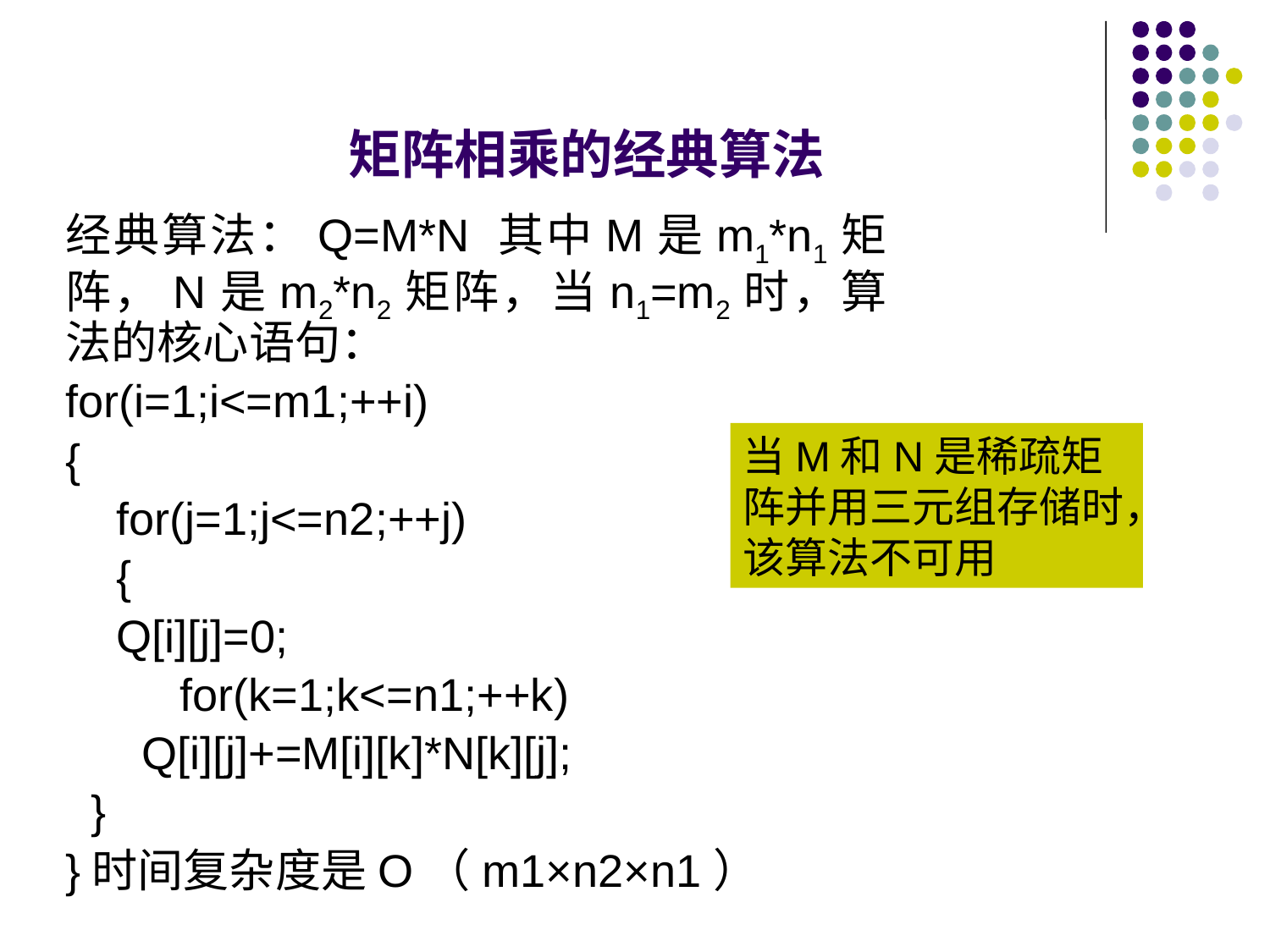

矩阵相乘的经典算法
经典算法：Q=M*N 其中M是m1*n1矩阵，N是m2*n2矩阵，当n1=m2时，算法的核心语句：
for(i=1;i<=m1;++i)
{
    for(j=1;j<=n2;++j)
    {
    Q[i][j]=0;
         for(k=1;k<=n1;++k)
      Q[i][j]+=M[i][k]*N[k][j];
  }
}时间复杂度是O（m1×n2×n1）
当M和N是稀疏矩阵并用三元组存储时，该算法不可用